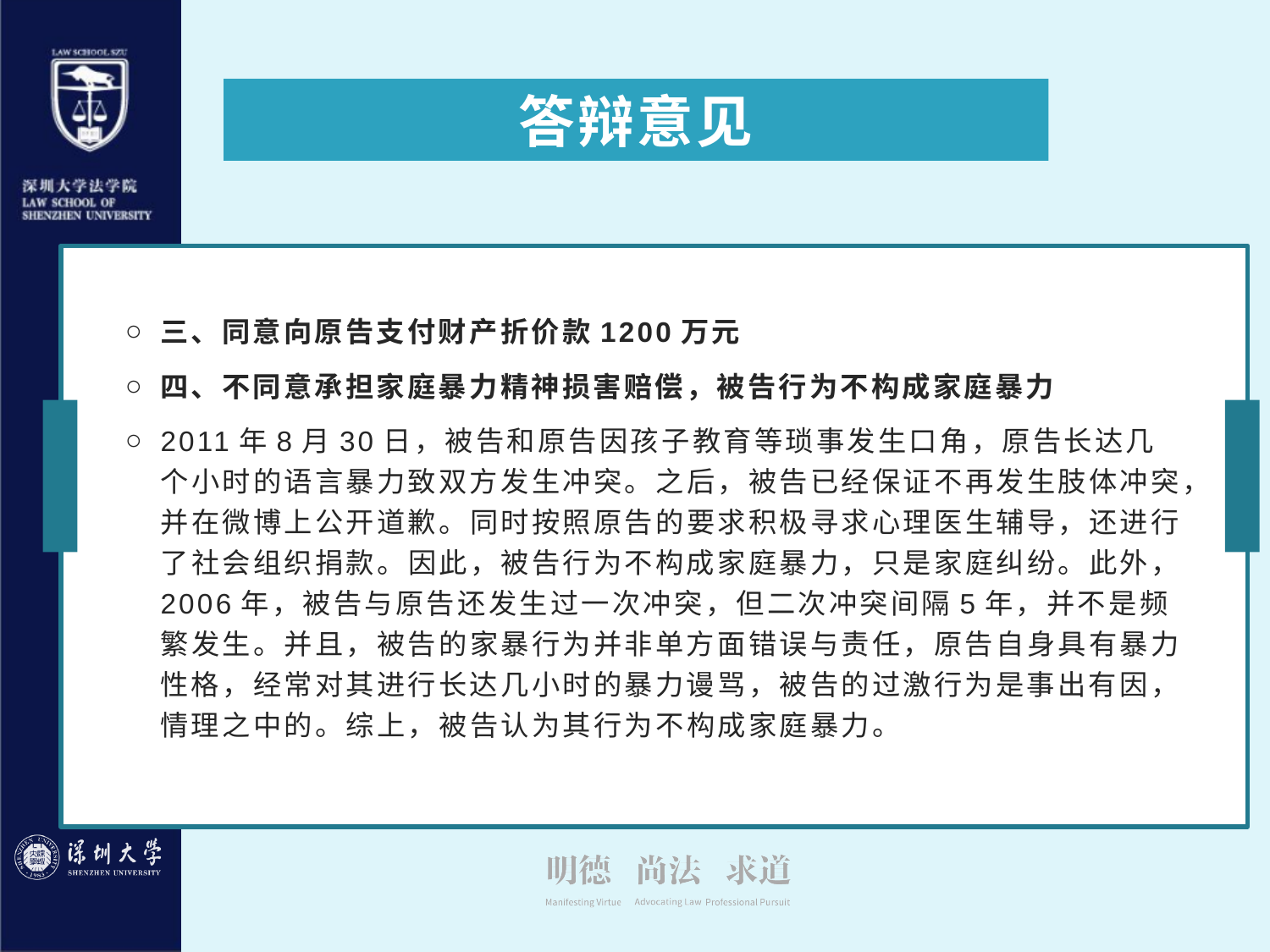

答辩意见

三、同意向原告支付财产折价款1200万元
四、不同意承担家庭暴力精神损害赔偿，被告行为不构成家庭暴力
2011年8月30日，被告和原告因孩子教育等琐事发生口角，原告长达几个小时的语言暴力致双方发生冲突。之后，被告已经保证不再发生肢体冲突，并在微博上公开道歉。同时按照原告的要求积极寻求心理医生辅导，还进行了社会组织捐款。因此，被告行为不构成家庭暴力，只是家庭纠纷。此外，2006年，被告与原告还发生过一次冲突，但二次冲突间隔5年，并不是频繁发生。并且，被告的家暴行为并非单方面错误与责任，原告自身具有暴力性格，经常对其进行长达几小时的暴力谩骂，被告的过激行为是事出有因，情理之中的。综上，被告认为其行为不构成家庭暴力。